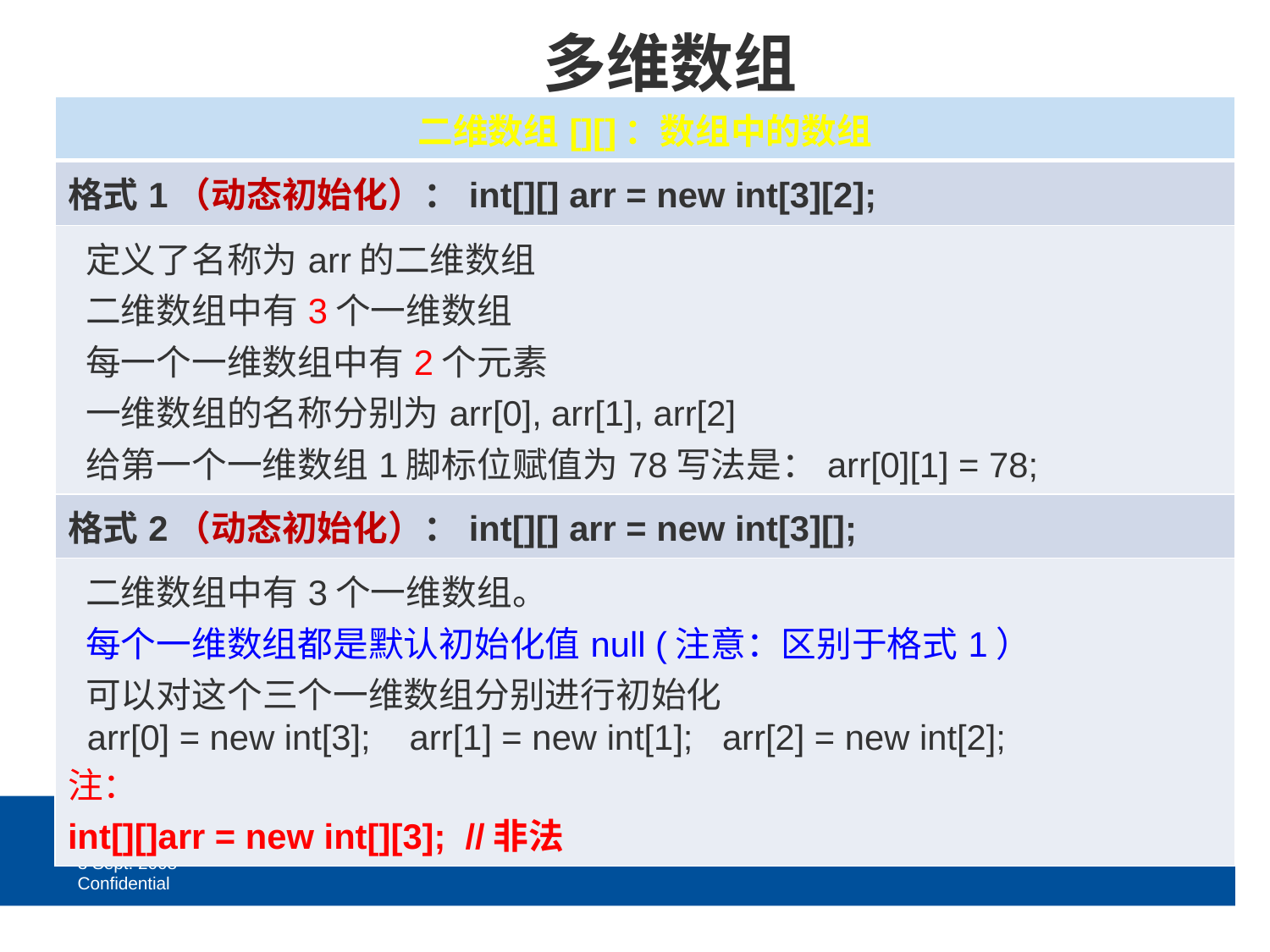

多维数组
| 二维数组[][]：数组中的数组 |
| --- |
| 格式1（动态初始化）：int[][] arr = new int[3][2]; |
| 定义了名称为arr的二维数组 二维数组中有3个一维数组 每一个一维数组中有2个元素 一维数组的名称分别为arr[0], arr[1], arr[2] 给第一个一维数组1脚标位赋值为78写法是：arr[0][1] = 78; |
| 格式2（动态初始化）：int[][] arr = new int[3][]; |
| 二维数组中有3个一维数组。 每个一维数组都是默认初始化值null (注意：区别于格式1） 可以对这个三个一维数组分别进行初始化 arr[0] = new int[3]; arr[1] = new int[1]; arr[2] = new int[2]; 注： int[][]arr = new int[][3]; //非法 |